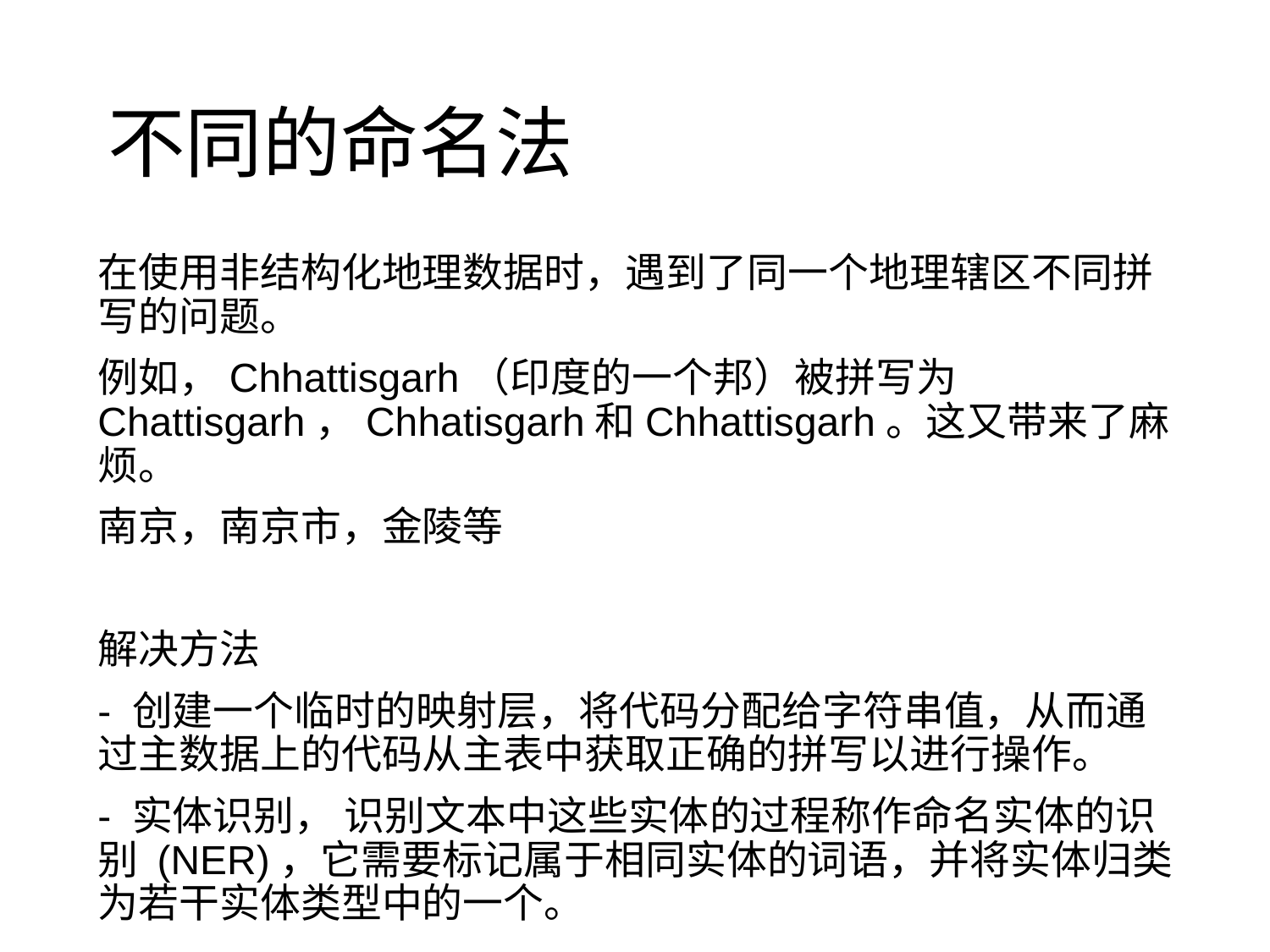

# 不同的命名法
在使用非结构化地理数据时，遇到了同一个地理辖区不同拼写的问题。
例如，Chhattisgarh（印度的一个邦）被拼写为Chattisgarh，Chhatisgarh和Chhattisgarh。这又带来了麻烦。
南京，南京市，金陵等

解决方法
- 创建一个临时的映射层，将代码分配给字符串值，从而通过主数据上的代码从主表中获取正确的拼写以进行操作。
- 实体识别， 识别文本中这些实体的过程称作命名实体的识别 (NER)，它需要标记属于相同实体的词语，并将实体归类为若干实体类型中的一个。